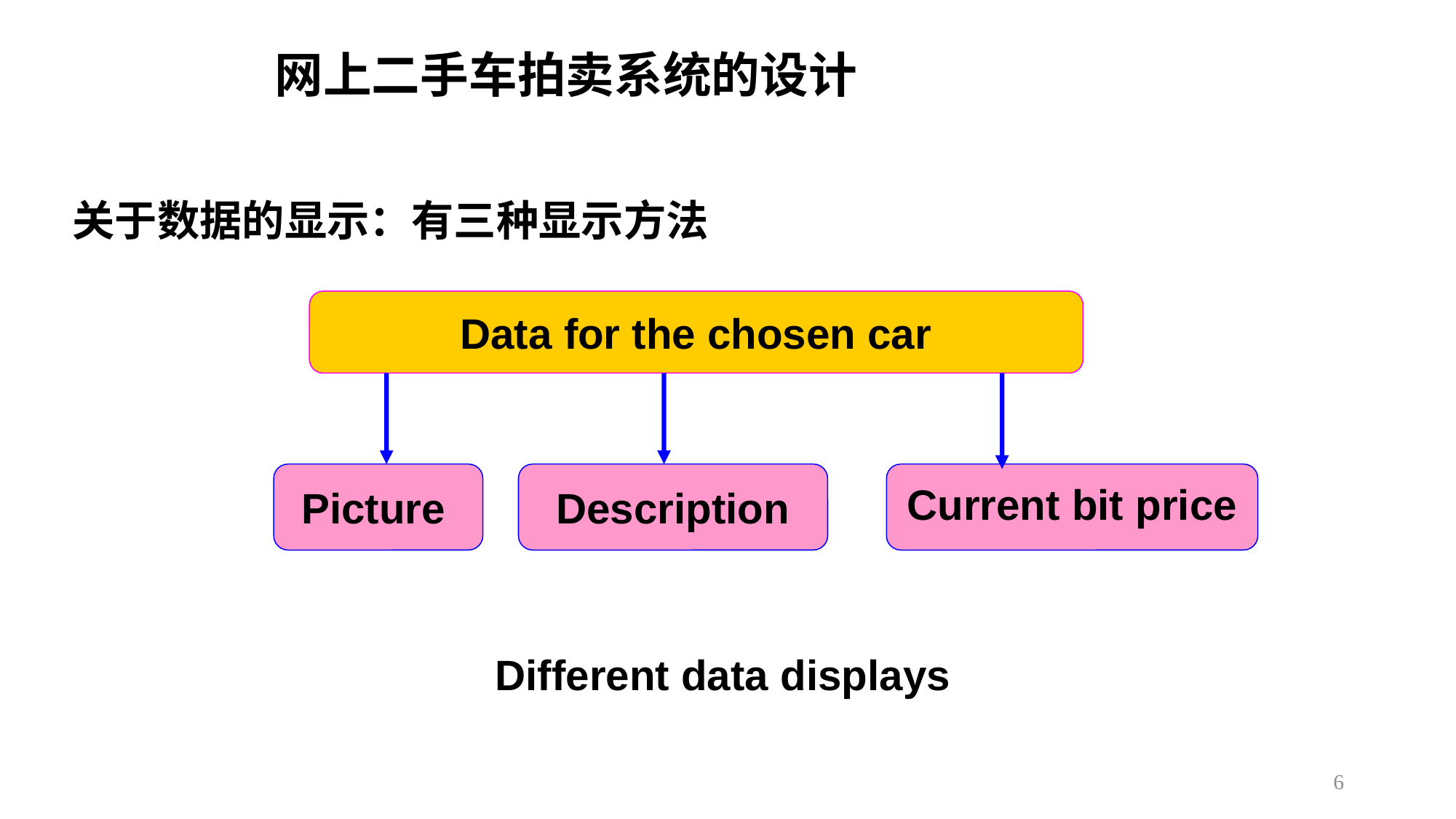

# 网上二手车拍卖系统的设计
关于数据的显示：有三种显示方法
Data for the chosen car

Picture
Description
Current bit price
Different data displays
6